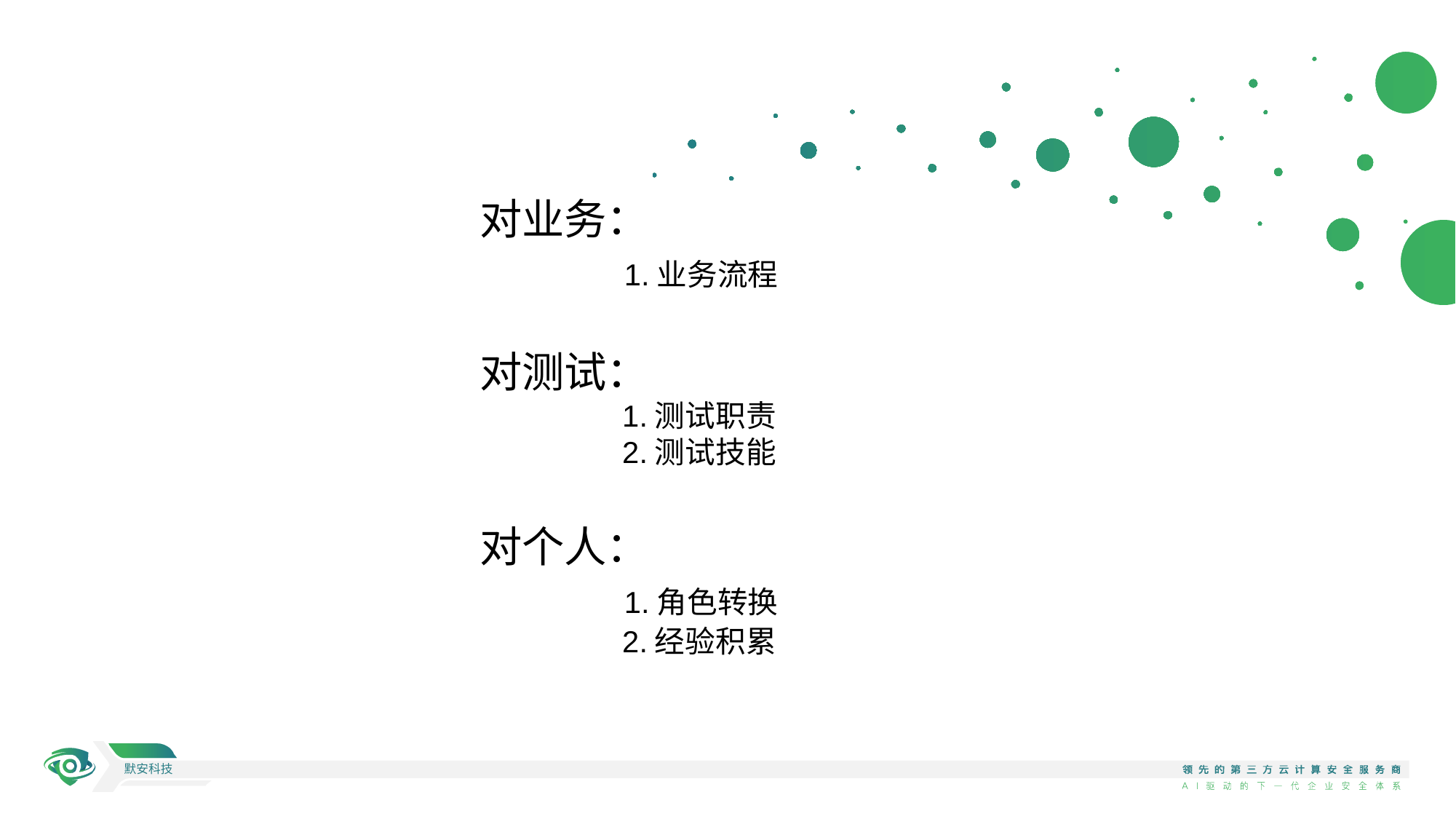

对业务：
	   1.业务流程

对测试：
	    1.测试职责
	    2.测试技能

对个人：
	   1.角色转换
	    2.经验积累